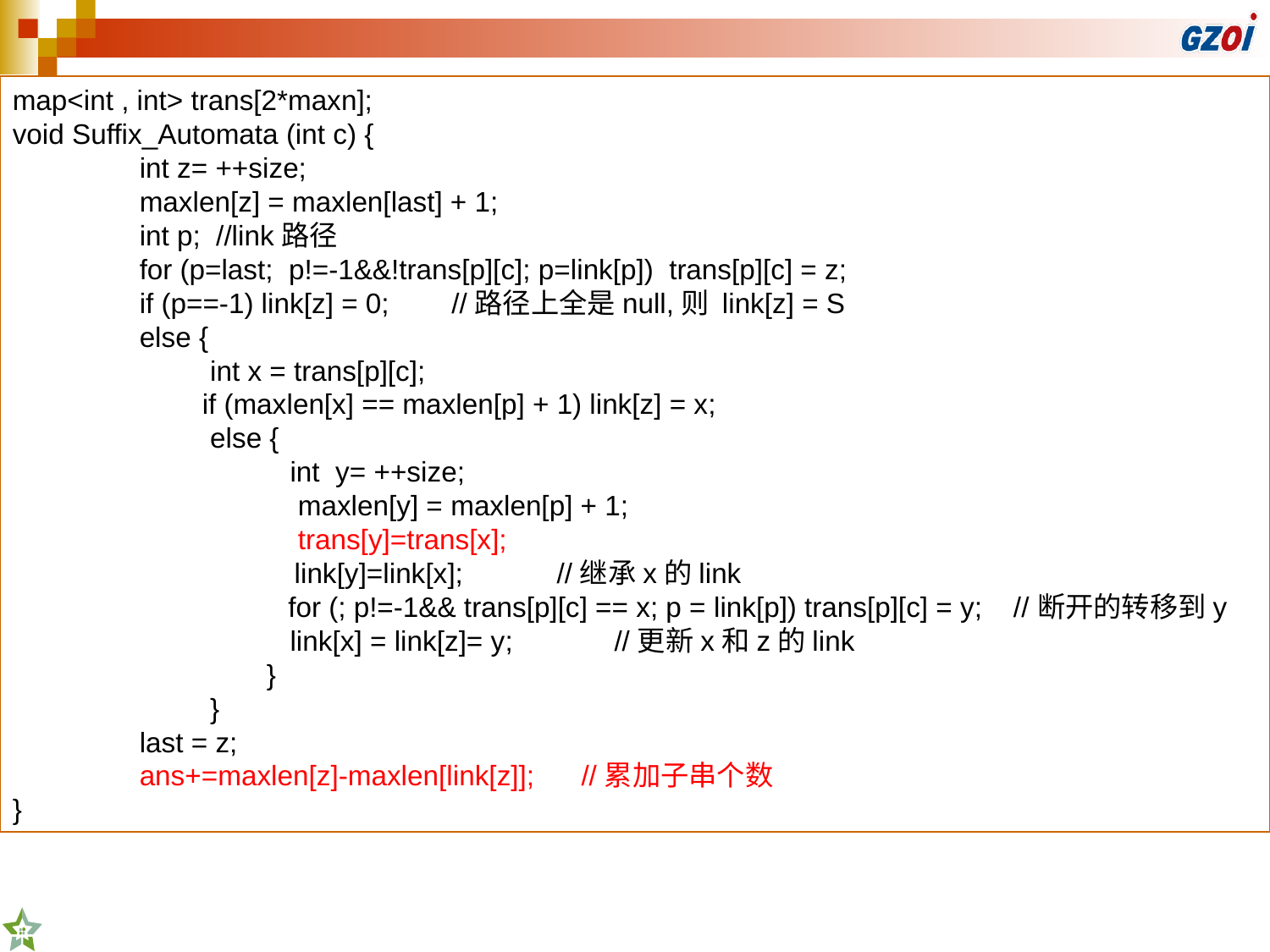

map<int , int> trans[2*maxn];
void Suffix_Automata (int c) {
	int z= ++size;
	maxlen[z] = maxlen[last] + 1;
	int p;  //link路径
	for (p=last;  p!=-1&&!trans[p][c]; p=link[p])  trans[p][c] = z;
	if (p==-1) link[z] = 0;        //路径上全是null,则 link[z] = S
	else {
	         int x = trans[p][c];
	        if (maxlen[x] == maxlen[p] + 1) link[z] = x;
	         else {
		   int  y= ++size;
		    maxlen[y] = maxlen[p] + 1;
		    trans[y]=trans[x];
                                    link[y]=link[x];            //继承x的link
	                   for (; p!=-1&& trans[p][c] == x; p = link[p]) trans[p][c] = y;    //断开的转移到y
		   link[x] = link[z]= y;             //更新x和z的link
		}
	         }
	last = z;
	ans+=maxlen[z]-maxlen[link[z]];      //累加子串个数
}